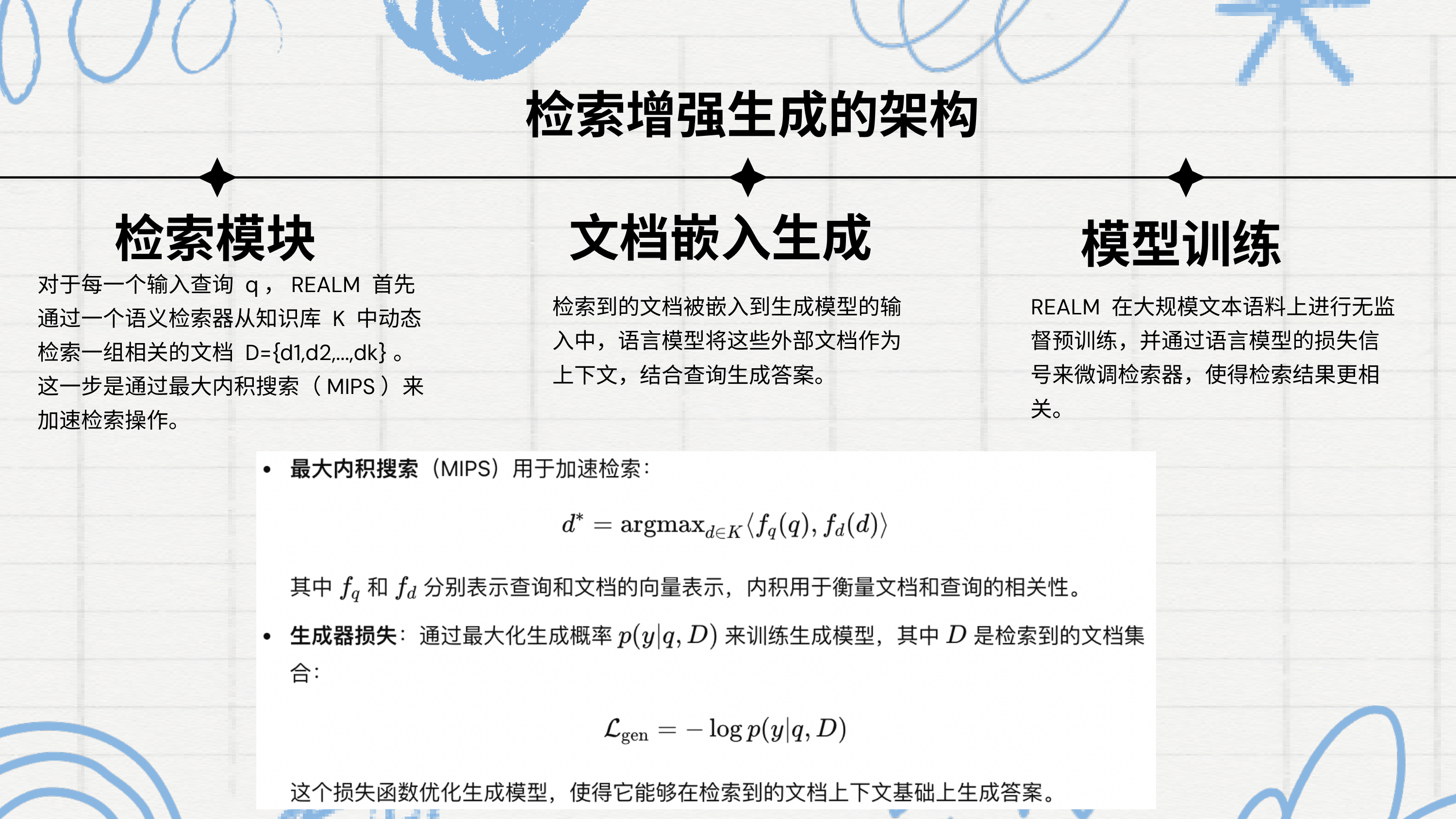

检索增强生成的架构

文档嵌入生成
检索模块
模型训练
对于每一个输入查询 q，REALM 首先通过一个语义检索器从知识库 K 中动态检索一组相关的文档 D={d1,d2,...,dk}。这一步是通过最大内积搜索（MIPS）来加速检索操作。
检索到的文档被嵌入到生成模型的输入中，语言模型将这些外部文档作为上下文，结合查询生成答案。
REALM 在大规模文本语料上进行无监督预训练，并通过语言模型的损失信号来微调检索器，使得检索结果更相关。